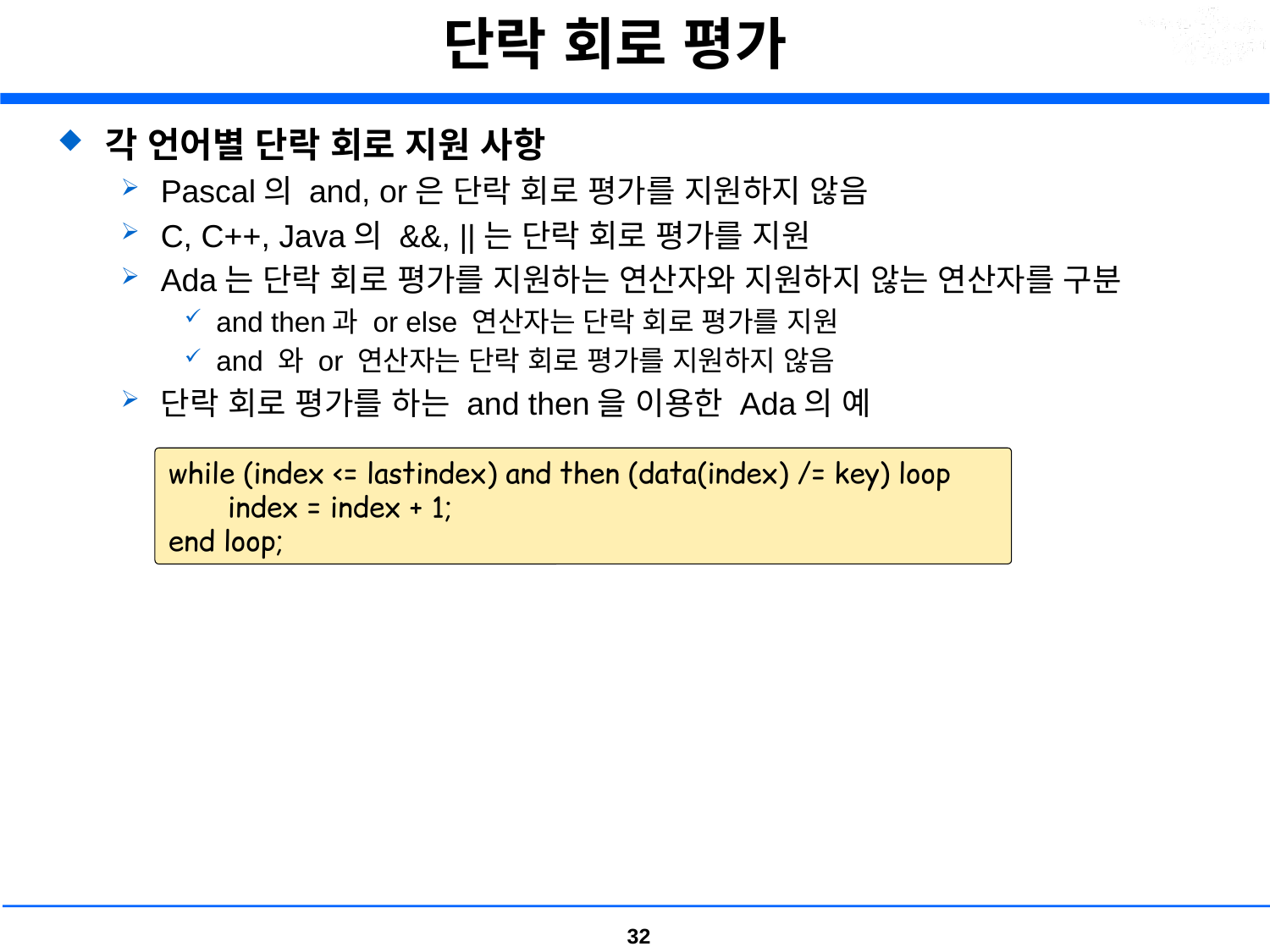

# 단락 회로 평가
각 언어별 단락 회로 지원 사항
Pascal의 and, or은 단락 회로 평가를 지원하지 않음
C, C++, Java의 &&, ||는 단락 회로 평가를 지원
Ada는 단락 회로 평가를 지원하는 연산자와 지원하지 않는 연산자를 구분
and then과 or else 연산자는 단락 회로 평가를 지원
and 와 or 연산자는 단락 회로 평가를 지원하지 않음
단락 회로 평가를 하는 and then을 이용한 Ada의 예

while (index <= lastindex) and then (data(index) /= key) loop
       index = index + 1;
end loop;